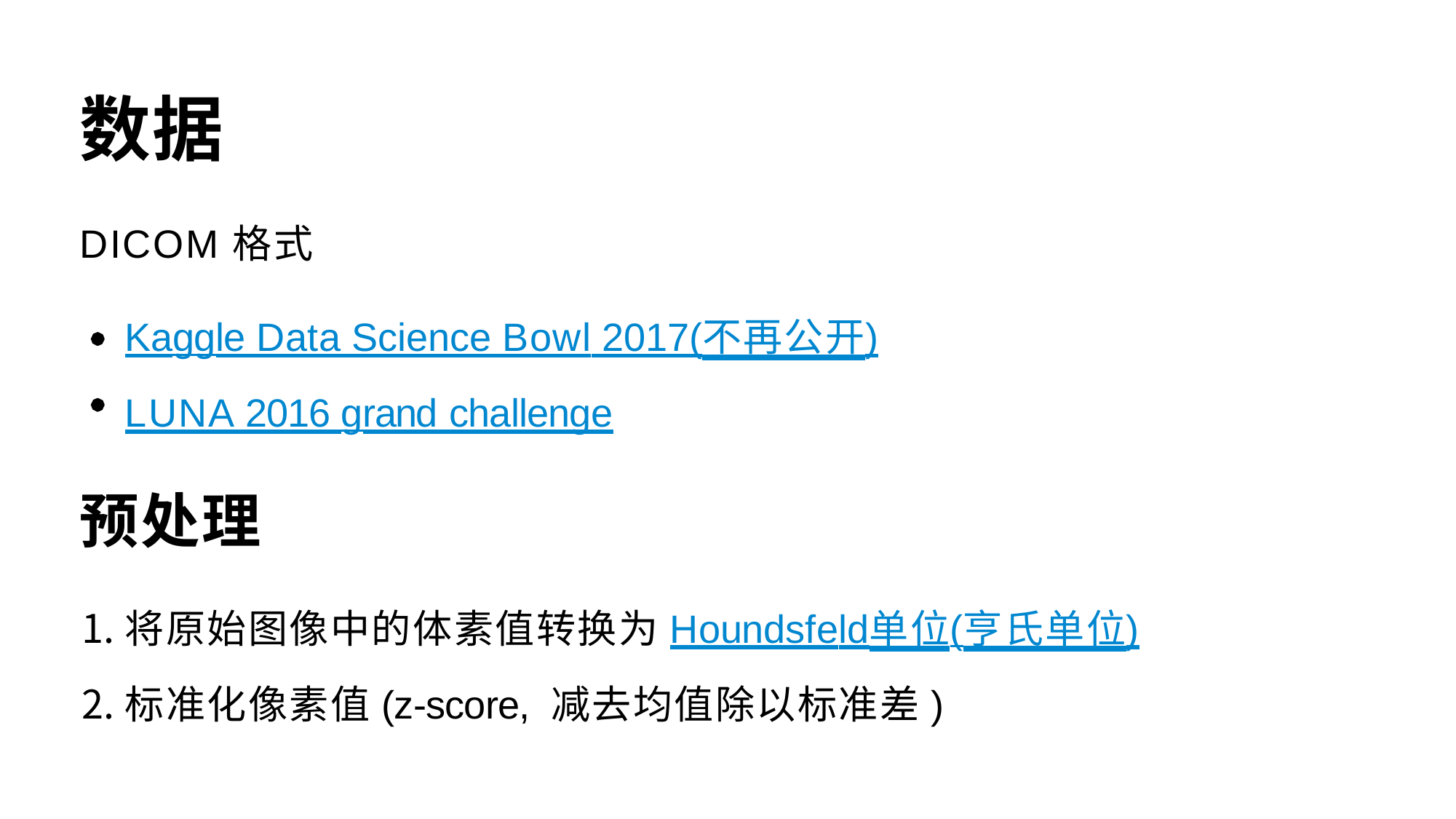

数据
DICOM格式
Kaggle Data Science Bowl 2017(不再公开)
LUNA 2016 grand challenge

预处理
将原始图像中的体素值转换为Houndsfeld单位(亨氏单位)
标准化像素值(z-score, 减去均值除以标准差)